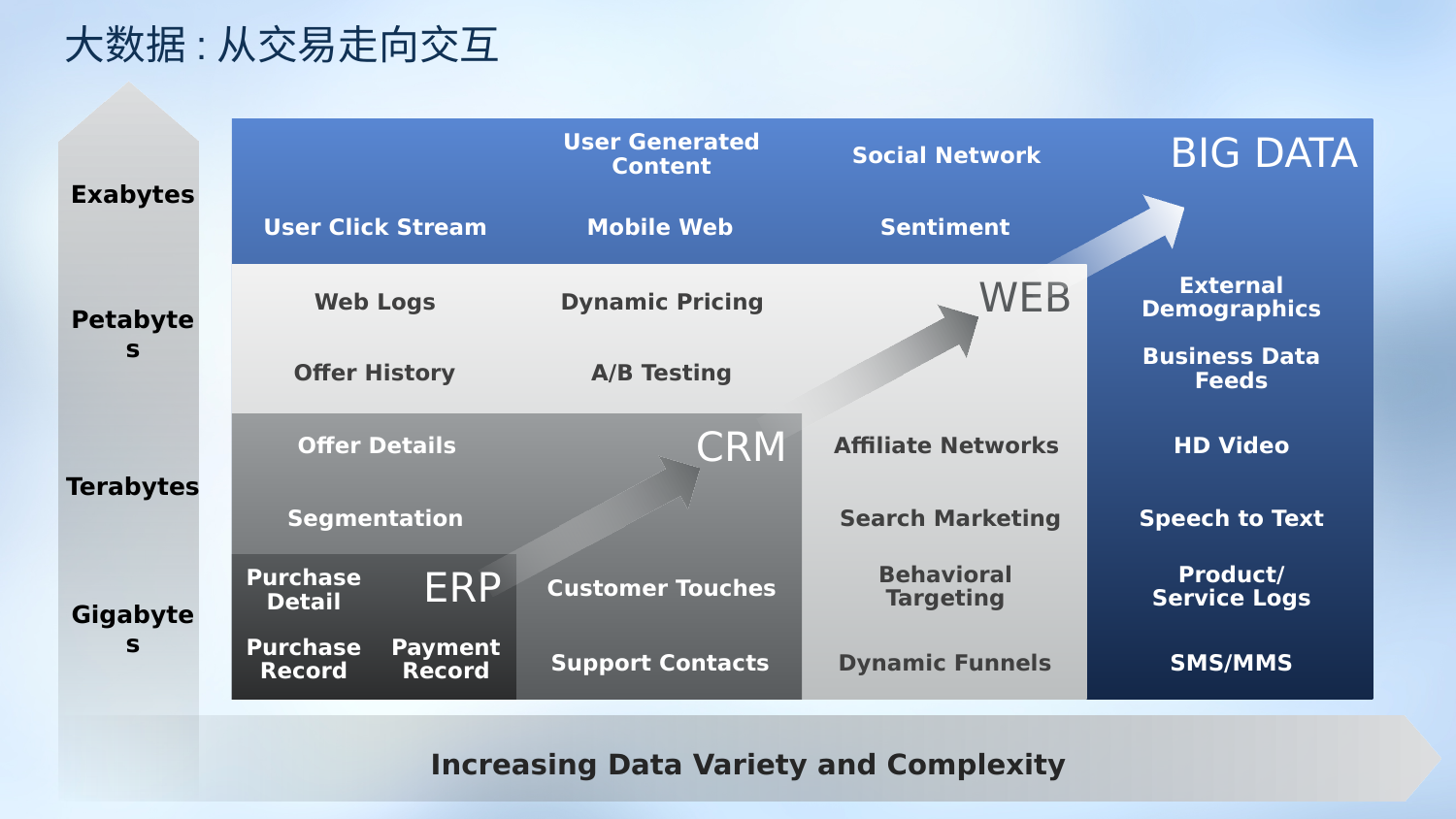

大数据:从交易走向交互
BIG DATA
User Generated Content
Social Network
User Click Stream
Mobile Web
Sentiment
External Demographics
Business Data Feeds
HD Video
Speech to Text
Product/
Service Logs
SMS/MMS
Exabytes

WEB
Web Logs
Dynamic Pricing
Petabytes

Offer History
A/B Testing

CRM
Offer Details
Affiliate Networks
Terabytes

Segmentation
 Search Marketing
ERP
Behavioral Targeting
Purchase Detail
Customer Touches
Gigabytes
Purchase Record
Payment Record
Support Contacts
Dynamic Funnels

Increasing Data Variety and Complexity